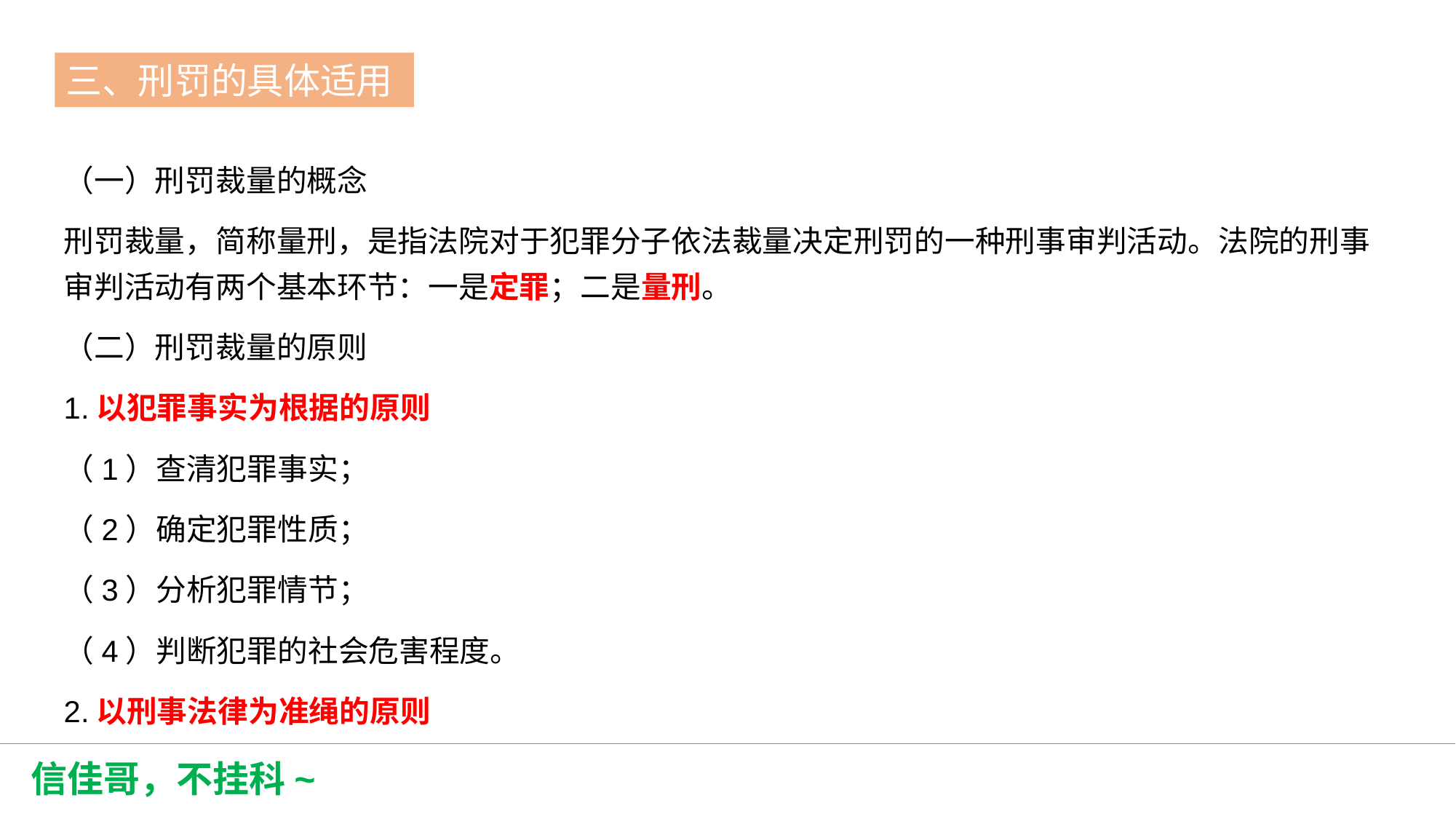

三、刑罚的具体适用
第一节
（一）刑罚裁量的概念
刑罚裁量，简称量刑，是指法院对于犯罪分子依法裁量决定刑罚的一种刑事审判活动。法院的刑事审判活动有两个基本环节：一是定罪；二是量刑。
（二）刑罚裁量的原则
1.以犯罪事实为根据的原则
（1）查清犯罪事实；
（2）确定犯罪性质；
（3）分析犯罪情节；
（4）判断犯罪的社会危害程度。
2.以刑事法律为准绳的原则